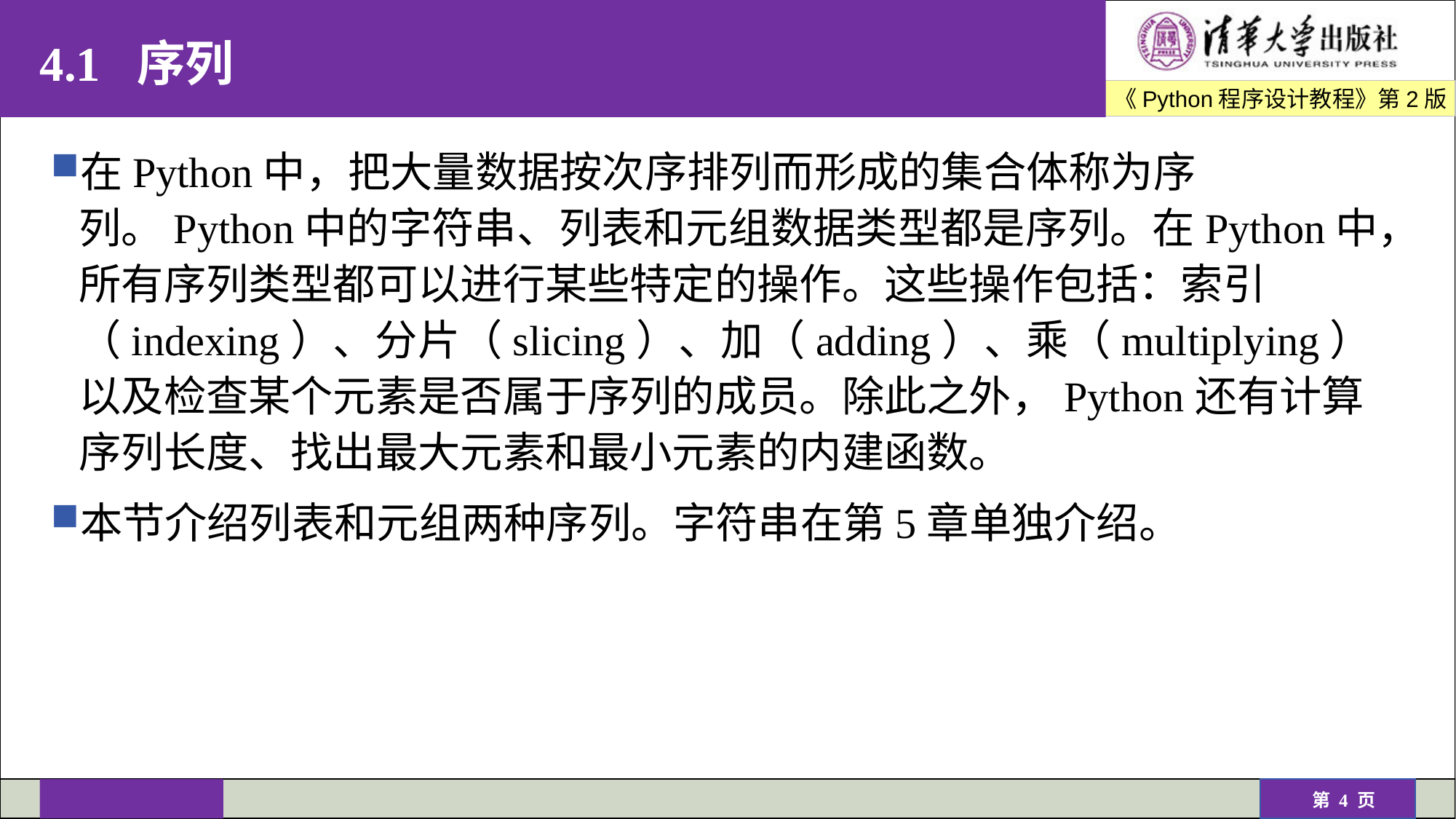

# 4.1  序列
在Python中，把大量数据按次序排列而形成的集合体称为序列。Python中的字符串、列表和元组数据类型都是序列。在Python中，所有序列类型都可以进行某些特定的操作。这些操作包括：索引（indexing）、分片（slicing）、加（adding）、乘（multiplying）以及检查某个元素是否属于序列的成员。除此之外，Python还有计算序列长度、找出最大元素和最小元素的内建函数。
本节介绍列表和元组两种序列。字符串在第5章单独介绍。